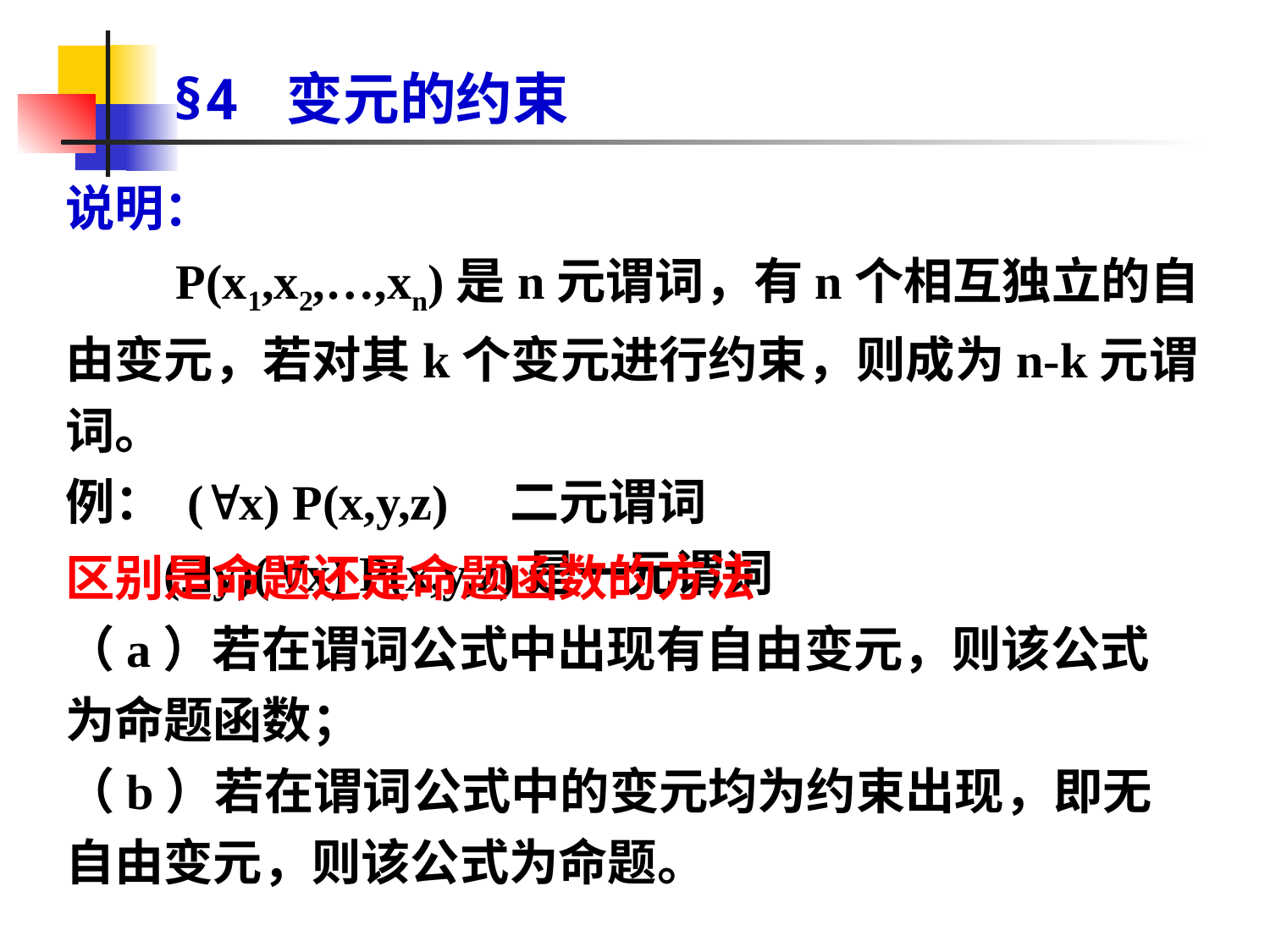

# §4 变元的约束
说明：
         P(x1,x2,…,xn)是n元谓词，有n个相互独立的自由变元，若对其k个变元进行约束，则成为n-k元谓词。
例： (∀x) P(x,y,z)    二元谓词
        (∃y)(∀x) P(x,y,z)是一元谓词
区别是命题还是命题函数的方法
（a）若在谓词公式中出现有自由变元，则该公式为命题函数；
（b）若在谓词公式中的变元均为约束出现，即无自由变元，则该公式为命题。
42